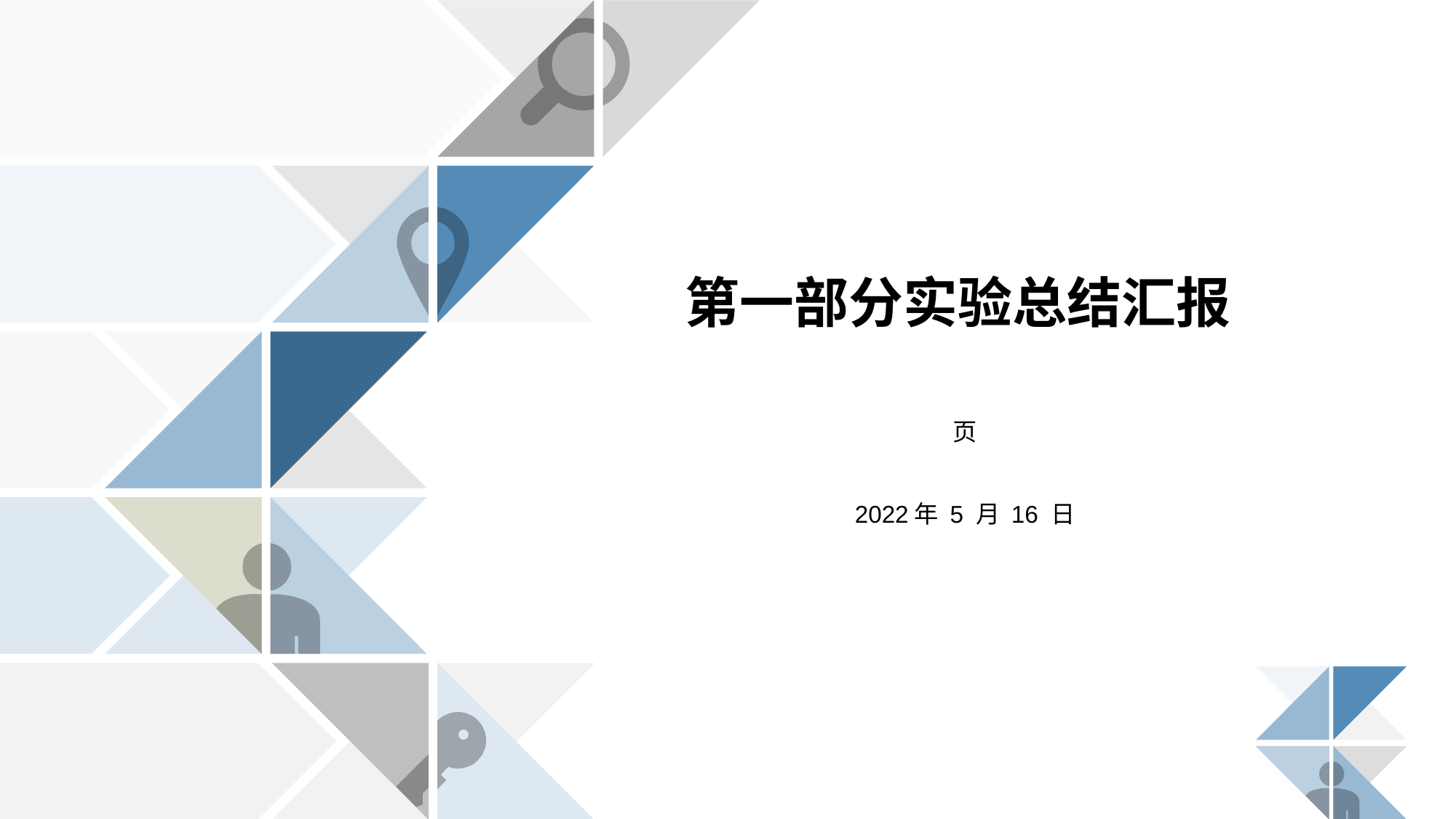

# 第一部分实验总结汇报
页

2022年 5 月 16 日